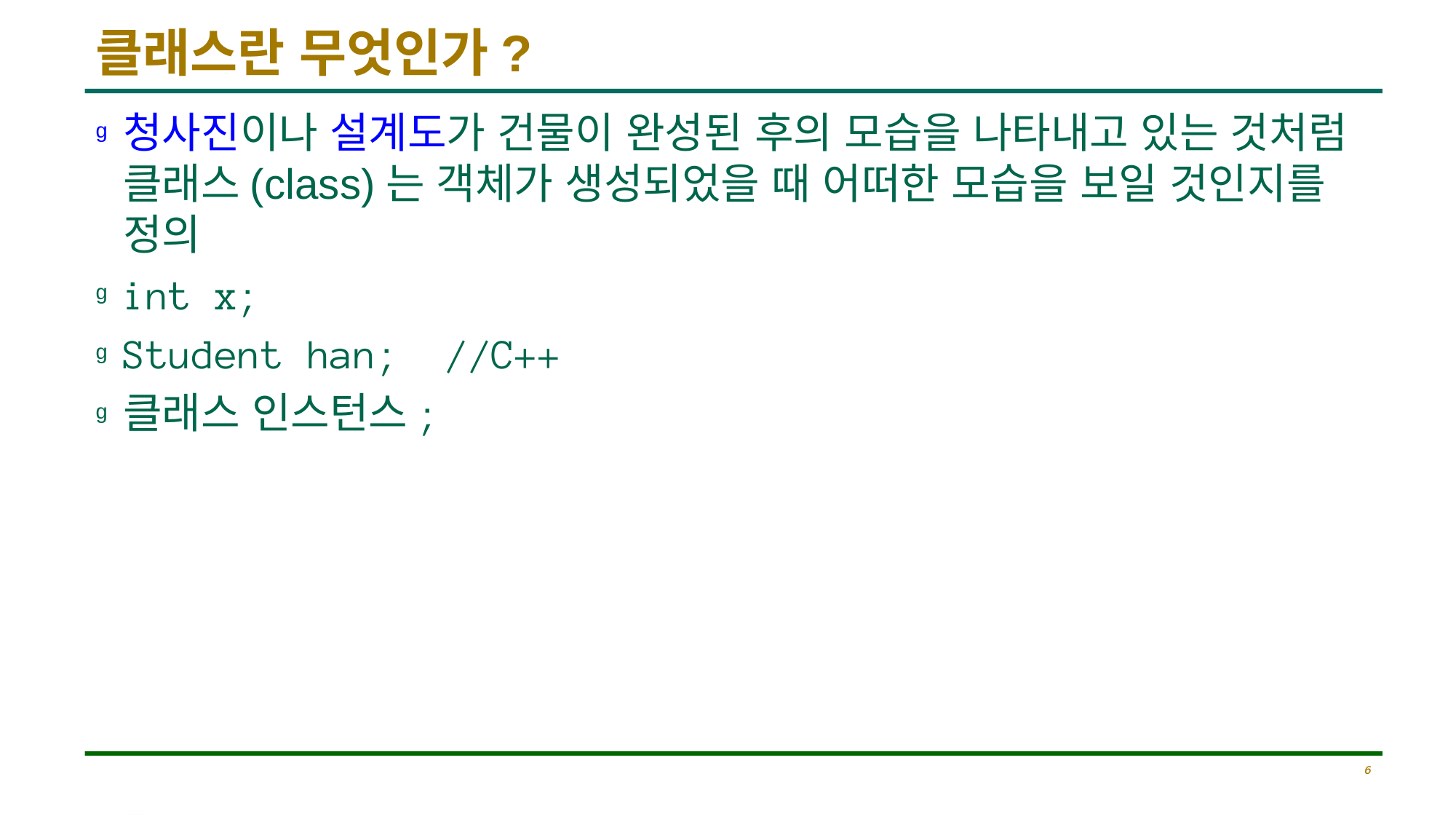

# 클래스란 무엇인가?
청사진이나 설계도가 건물이 완성된 후의 모습을 나타내고 있는 것처럼 클래스(class)는 객체가 생성되었을 때 어떠한 모습을 보일 것인지를 정의
int x;
Student han;  //C++
클래스 인스턴스;